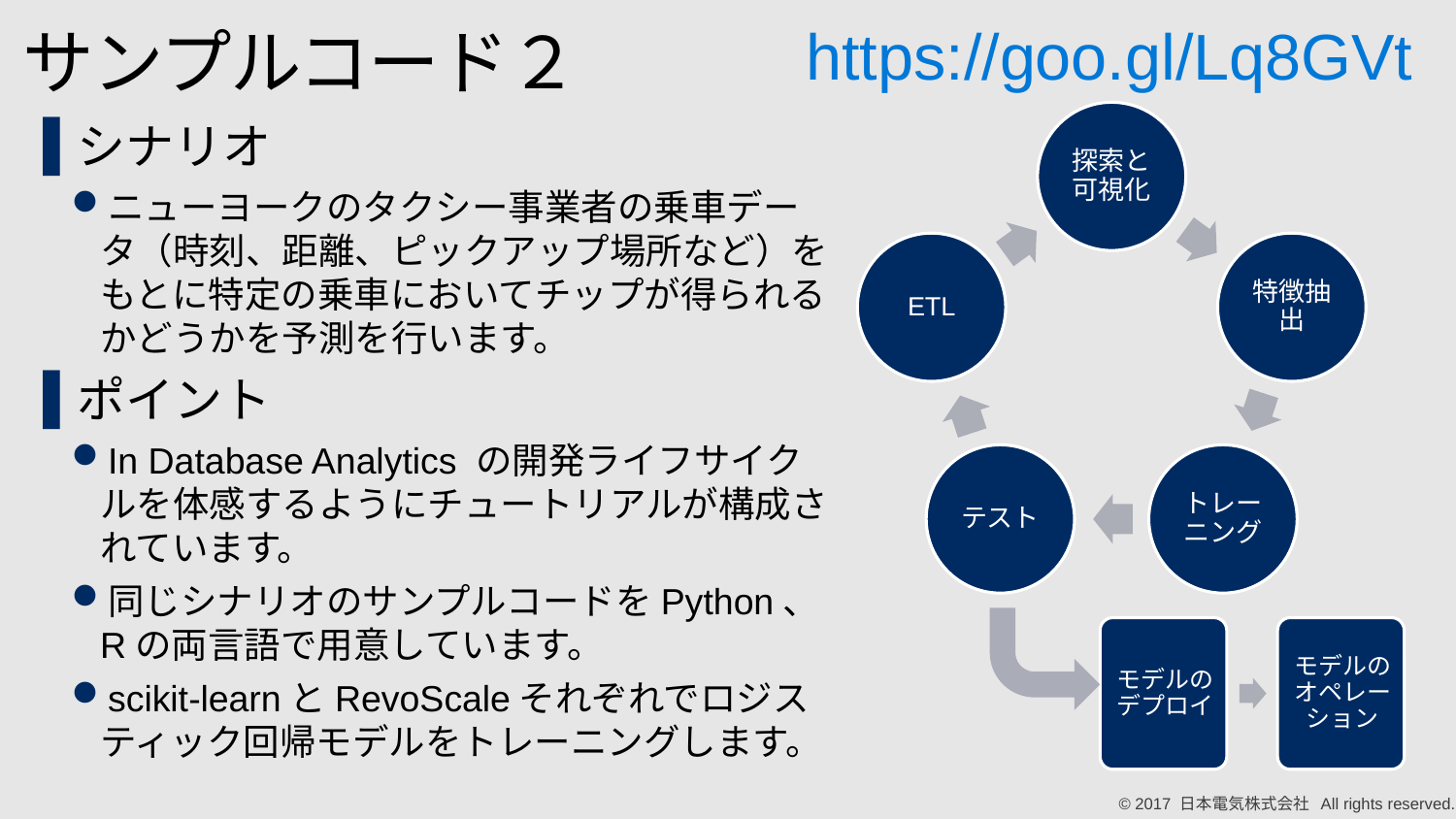

https://goo.gl/Lq8GVt
# サンプルコード２
探索と可視化

特徴抽出

トレーニング

テスト

ETL

シナリオ
ニューヨークのタクシー事業者の乗車データ（時刻、距離、ピックアップ場所など）をもとに特定の乗車においてチップが得られるかどうかを予測を行います。
ポイント
In Database Analytics の開発ライフサイクルを体感するようにチュートリアルが構成されています。
同じシナリオのサンプルコードをPython、Rの両言語で用意しています。
scikit-learnとRevoScaleそれぞれでロジスティック回帰モデルをトレーニングします。
モデルのデプロイ

モデルのオペレーション